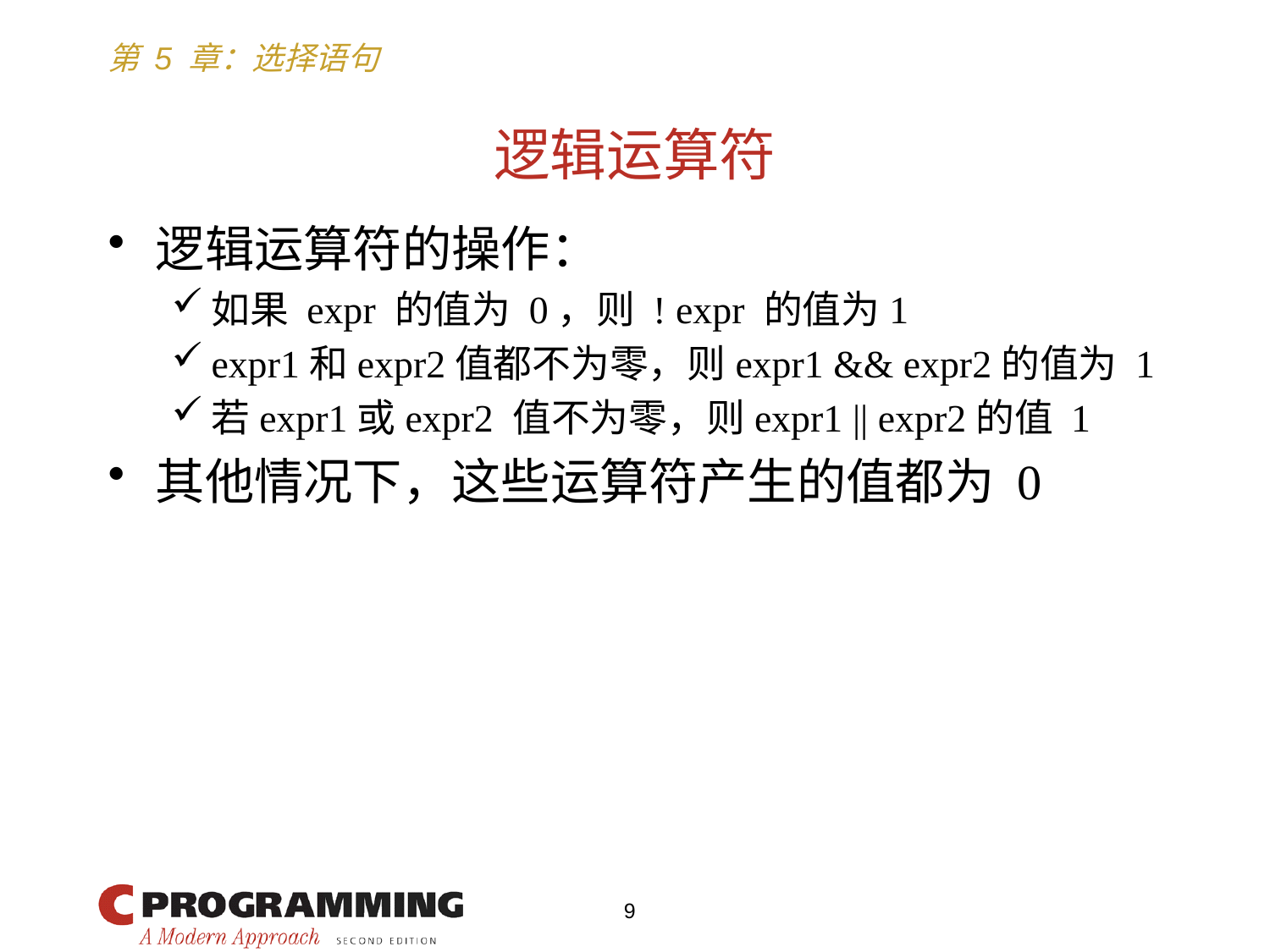

# 逻辑运算符
逻辑运算符的操作：
如果 expr 的值为 0，则 ! expr 的值为1
expr1和expr2值都不为零，则expr1 && expr2的值为 1
若expr1或expr2 值不为零，则expr1 || expr2的值 1
其他情况下，这些运算符产生的值都为 0
9